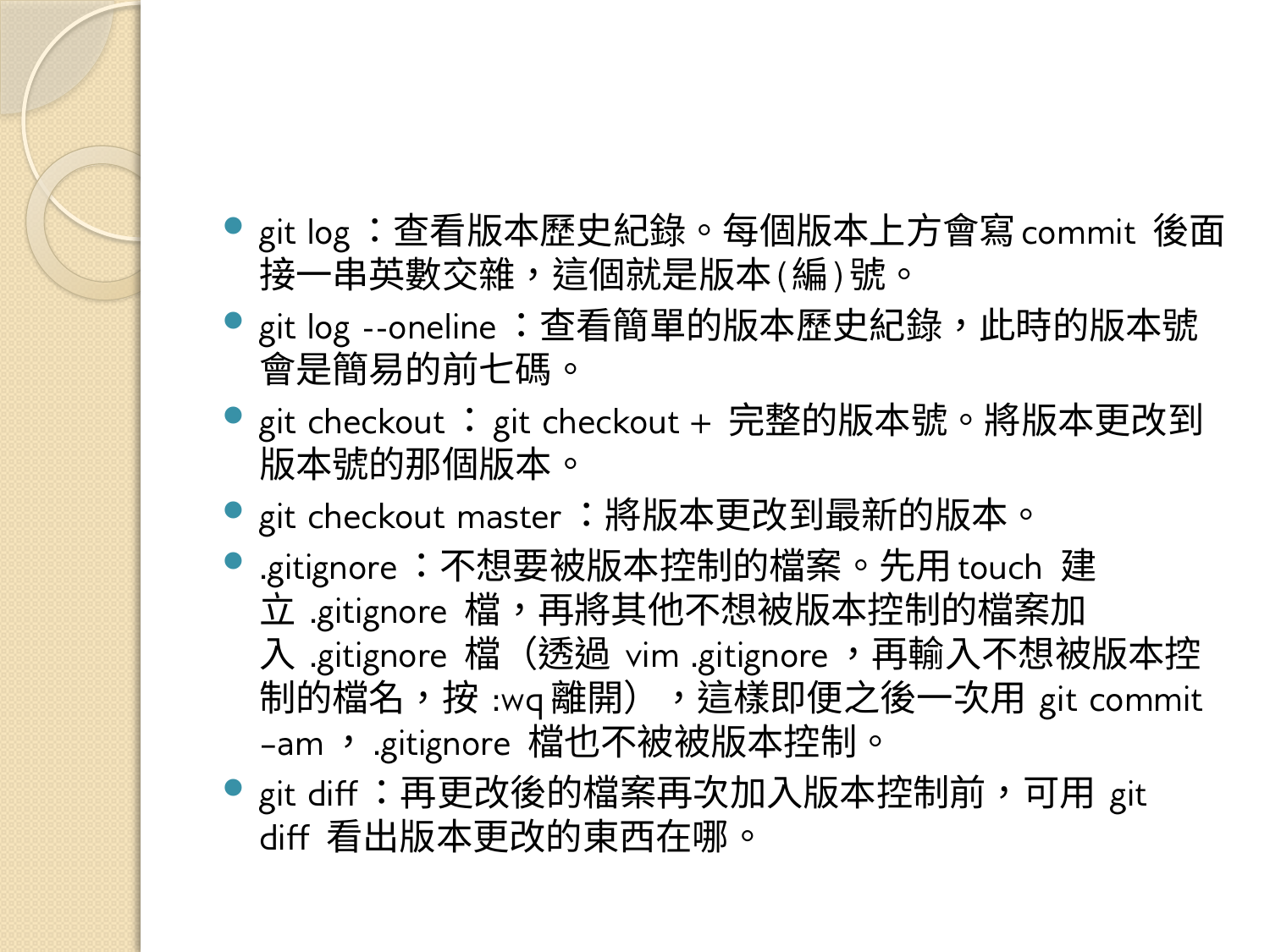

#
git log：查看版本歷史紀錄。每個版本上方會寫commit 後面接一串英數交雜，這個就是版本(編)號。
git log --oneline：查看簡單的版本歷史紀錄，此時的版本號會是簡易的前七碼。
git checkout：git checkout + 完整的版本號。將版本更改到版本號的那個版本。
git checkout master：將版本更改到最新的版本。
.gitignore：不想要被版本控制的檔案。先用touch 建立 .gitignore 檔，再將其他不想被版本控制的檔案加入 .gitignore 檔（透過 vim .gitignore，再輸入不想被版本控制的檔名，按 :wq離開），這樣即便之後一次用 git commit –am，.gitignore 檔也不被被版本控制。
git diff：再更改後的檔案再次加入版本控制前，可用 git diff 看出版本更改的東西在哪。